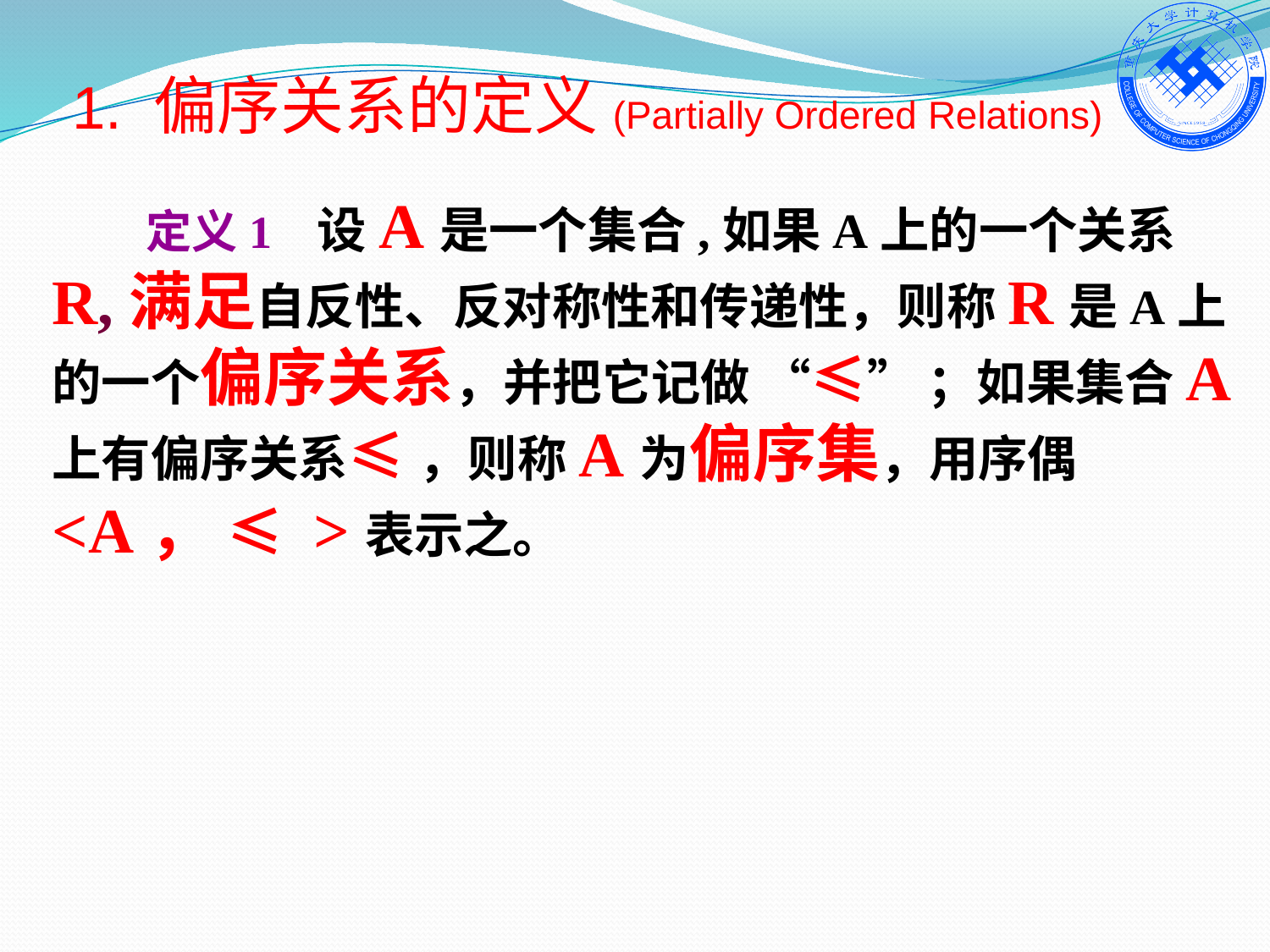

1. 偏序关系的定义(Partially Ordered Relations)
        定义1   设A是一个集合,如果A上的一个关系R,满足自反性、反对称性和传递性，则称R是A上的一个偏序关系，并把它记做 “≤” ；如果集合A上有偏序关系≤ ，则称A为偏序集，用序偶<A， ≤ >表示之。